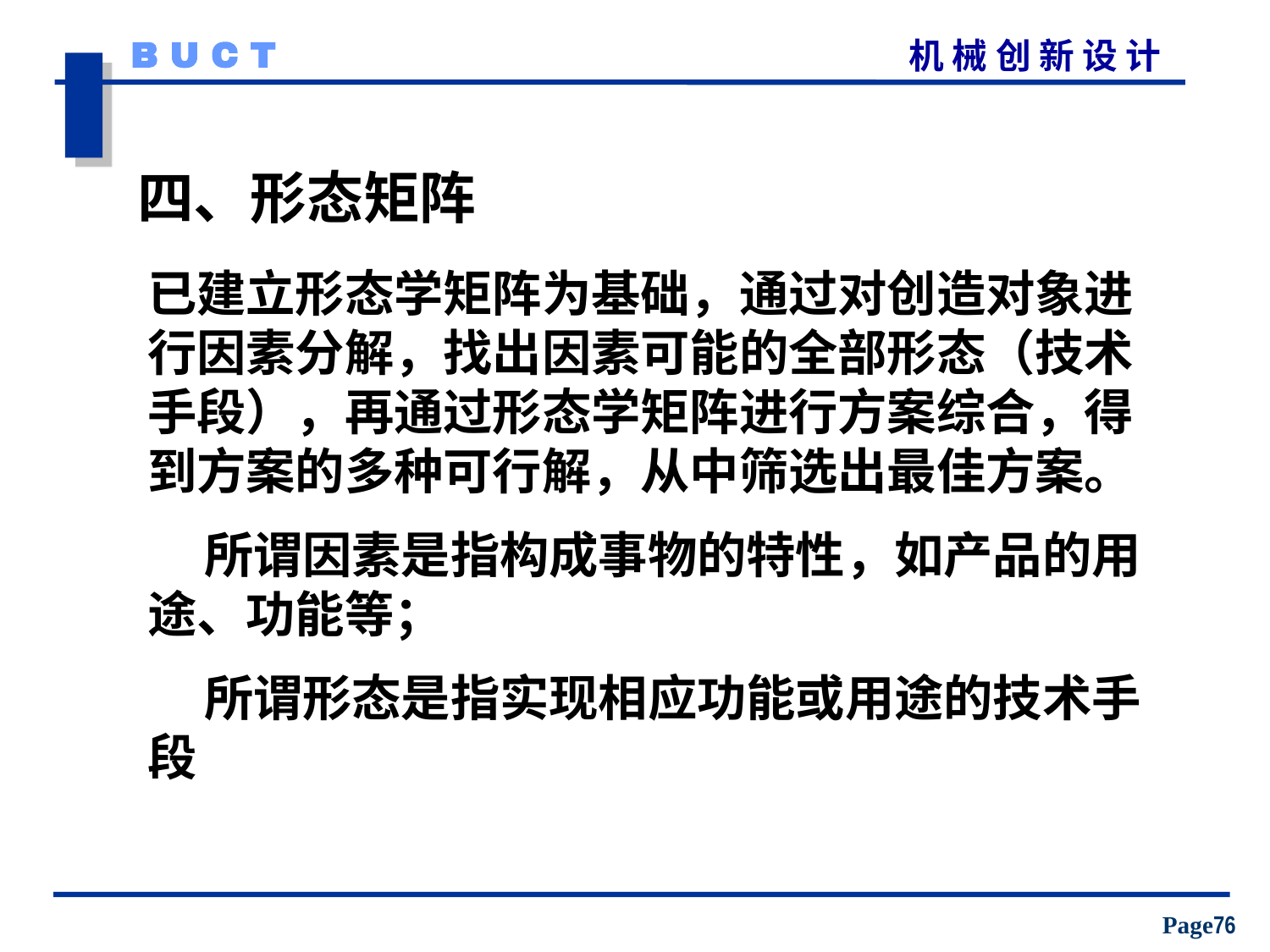

四、形态矩阵
已建立形态学矩阵为基础，通过对创造对象进行因素分解，找出因素可能的全部形态（技术手段），再通过形态学矩阵进行方案综合，得到方案的多种可行解，从中筛选出最佳方案。
    所谓因素是指构成事物的特性，如产品的用途、功能等；
    所谓形态是指实现相应功能或用途的技术手段
Page76